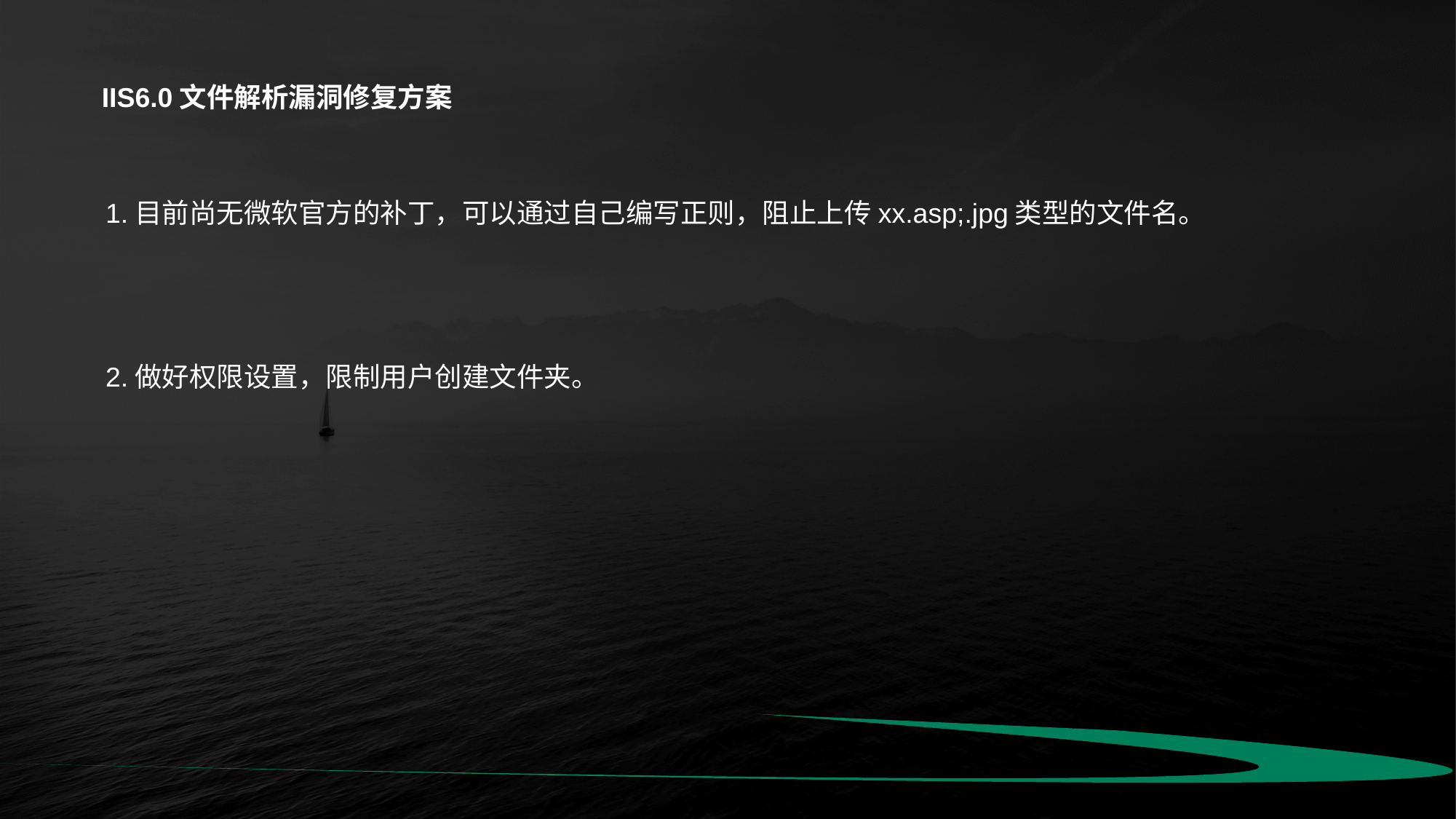

IIS6.0文件解析漏洞修复方案
1.目前尚无微软官方的补丁，可以通过自己编写正则，阻止上传xx.asp;.jpg类型的文件名。

2.做好权限设置，限制用户创建文件夹。